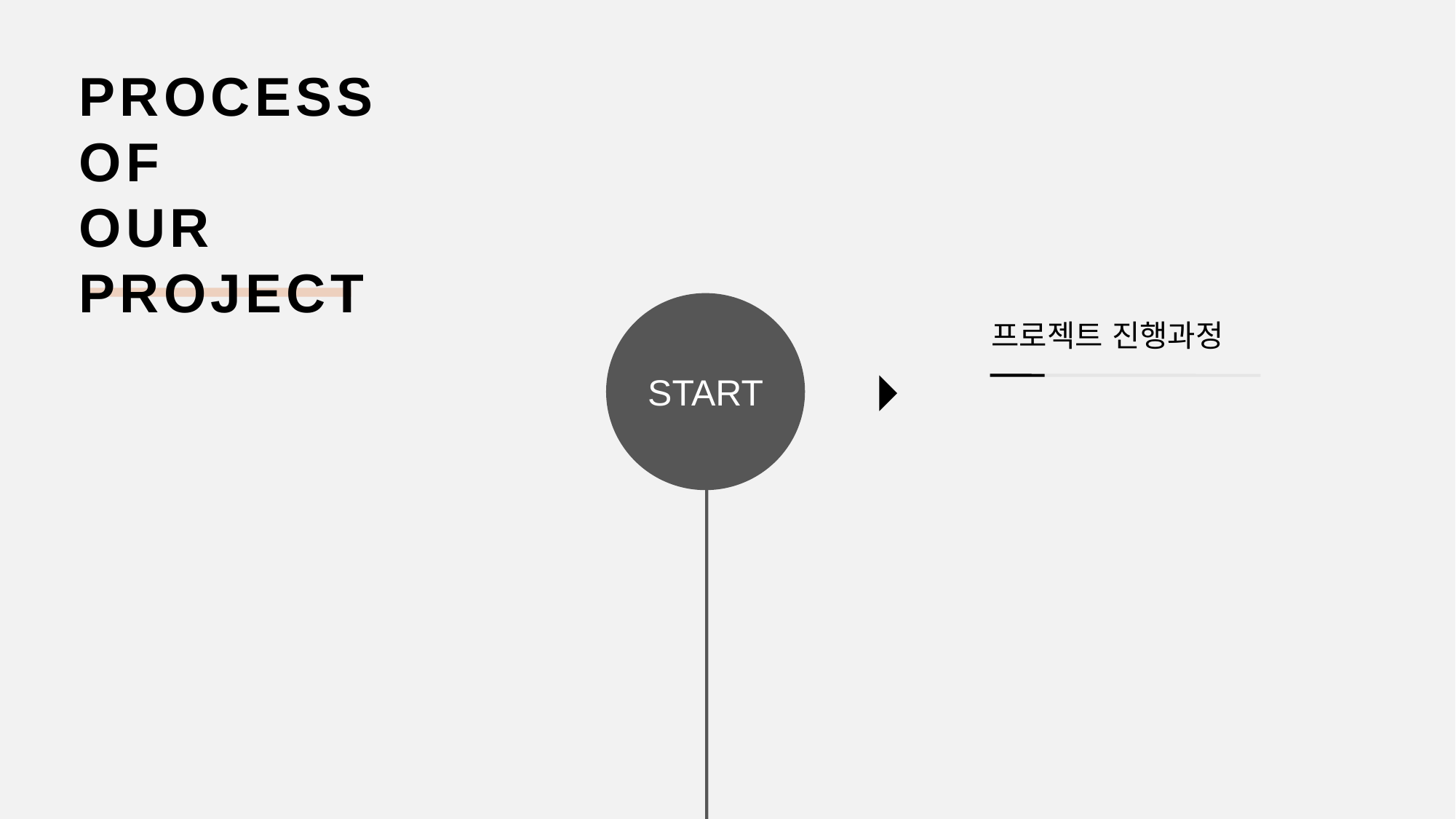

PROCESS
OF
OUR
PROJECT

START

프로젝트 진행과정